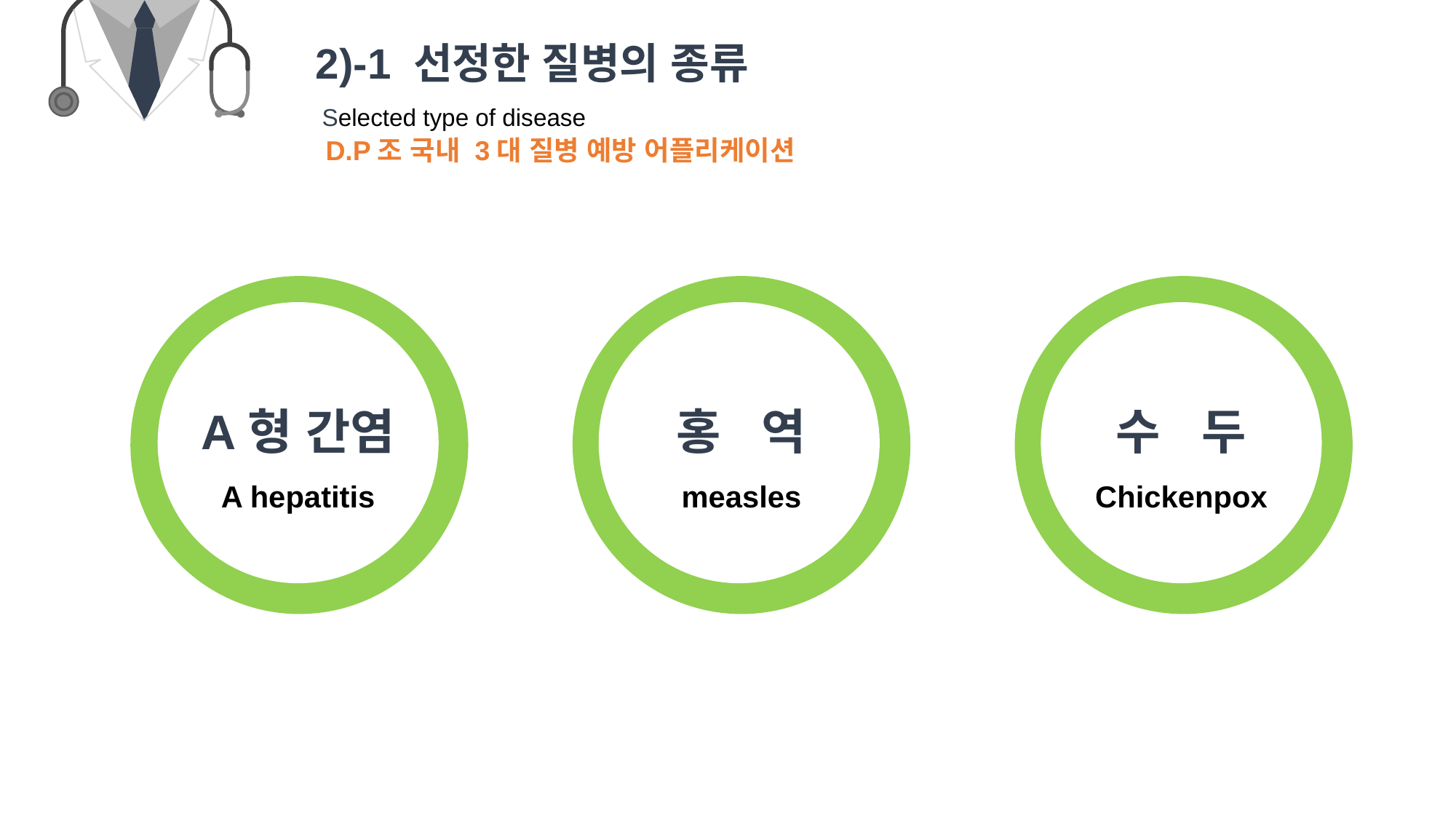

50%
CONTENTS A
2)-1 선정한 질병의 종류
 Selected type of disease
D.P조 국내 3대 질병 예방 어플리케이션

A형 간염
A hepatitis
홍   역
measles
수   두
Chickenpox